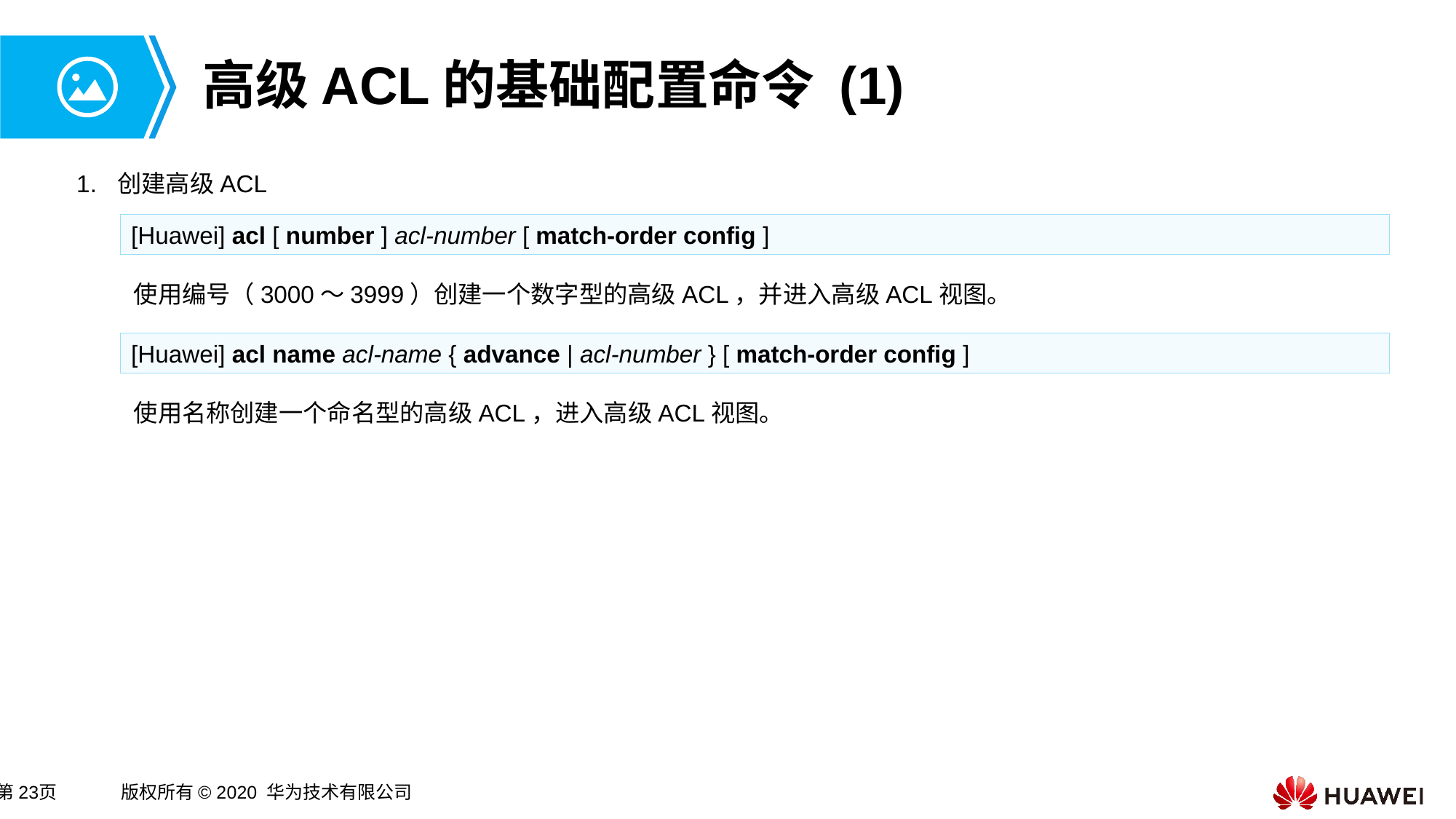

# 高级ACL的基础配置命令 (1)
创建高级ACL
[Huawei] acl [ number ] acl-number [ match-order config ]
使用编号（3000～3999）创建一个数字型的高级ACL，并进入高级ACL视图。
[Huawei] acl name acl-name { advance | acl-number } [ match-order config ]
使用名称创建一个命名型的高级ACL，进入高级ACL视图。